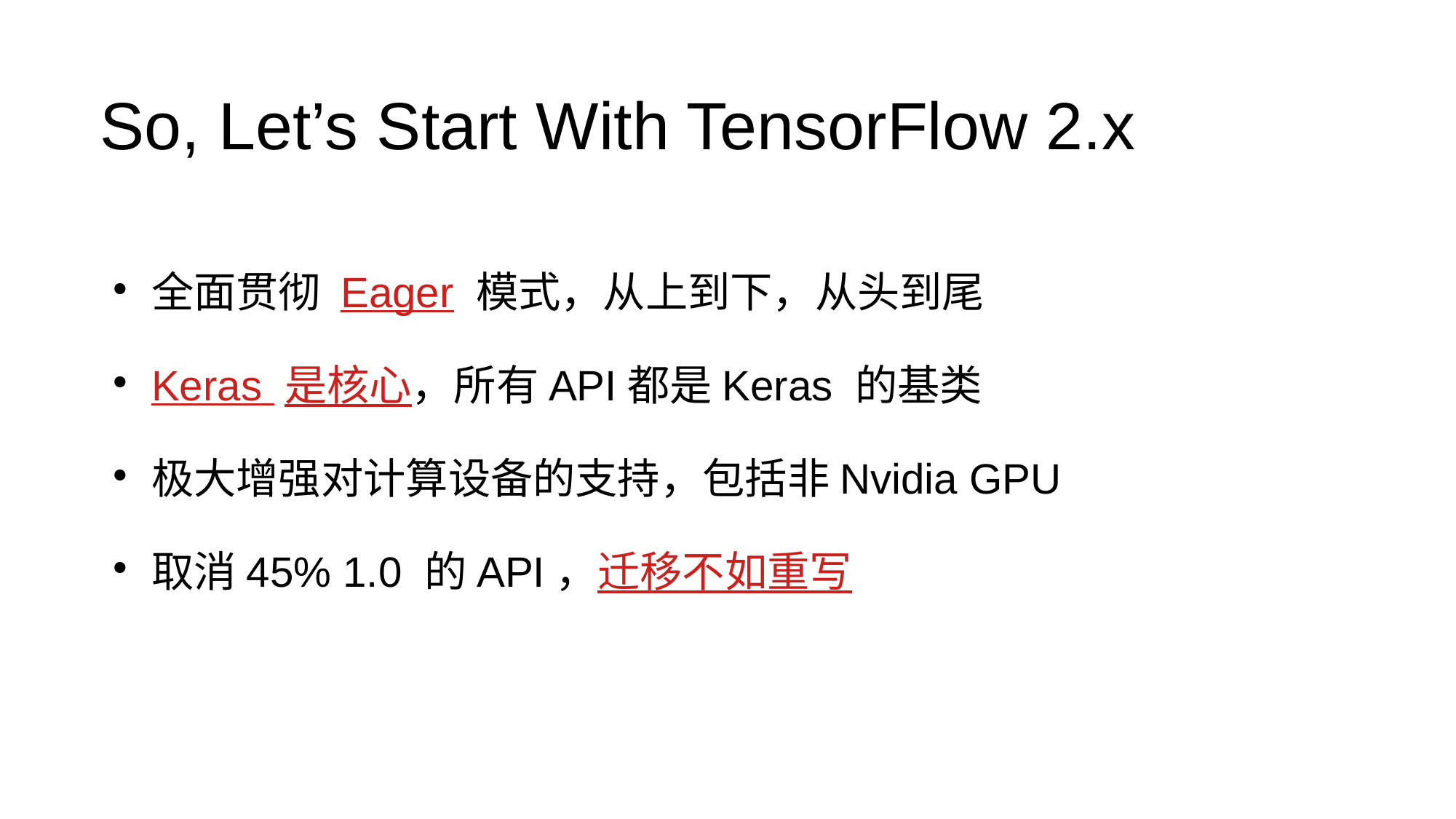

So, Let’s Start With TensorFlow 2.x
全面贯彻 Eager 模式，从上到下，从头到尾
Keras 是核心，所有API都是Keras 的基类
极大增强对计算设备的支持，包括非Nvidia GPU
取消45% 1.0 的API，迁移不如重写